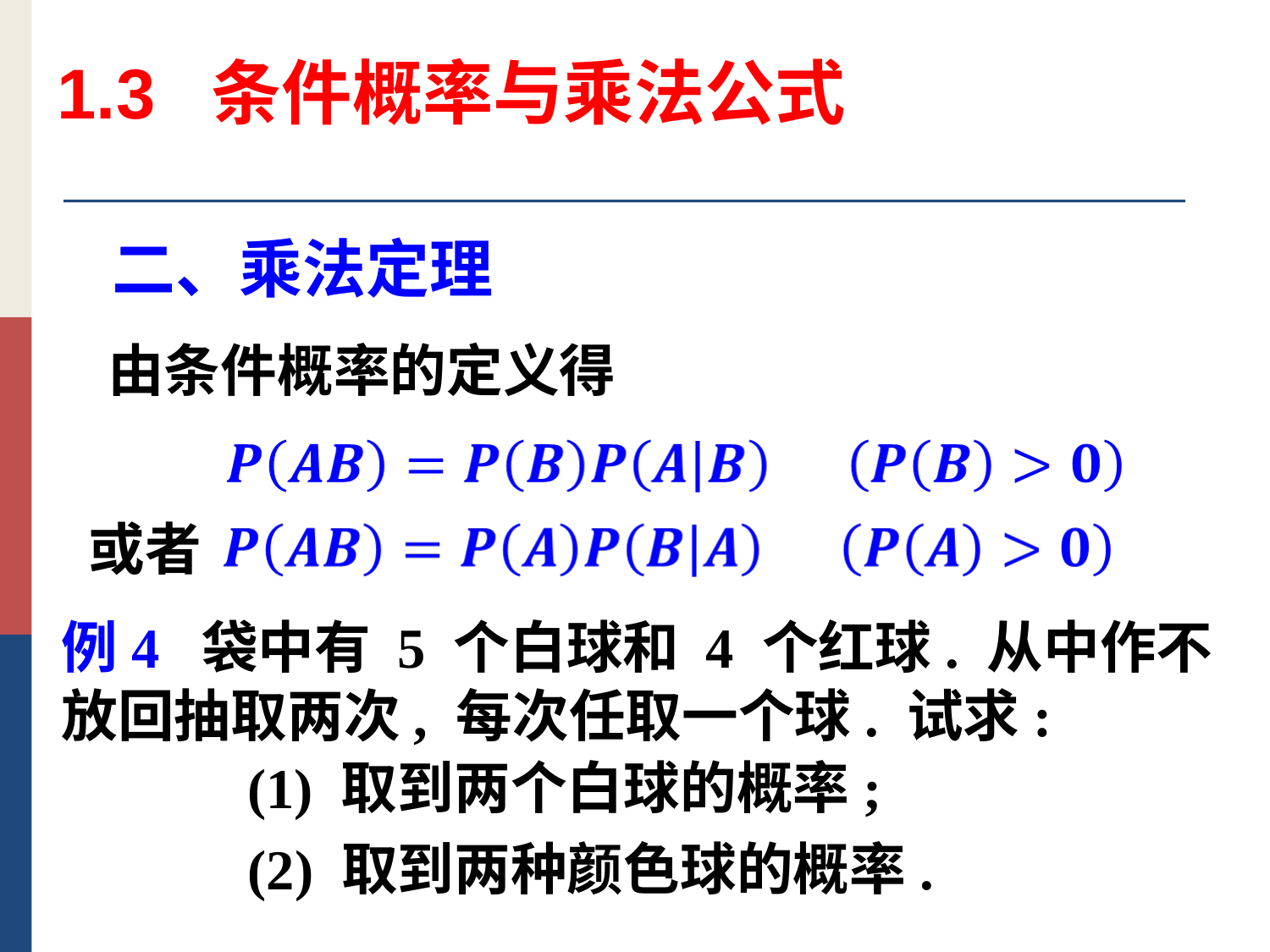

1.3  条件概率与乘法公式
二、乘法定理
由条件概率的定义得

或者
例4  袋中有 5 个白球和 4 个红球. 从中作不
放回抽取两次, 每次任取一个球. 试求:
(1) 取到两个白球的概率;
(2) 取到两种颜色球的概率.